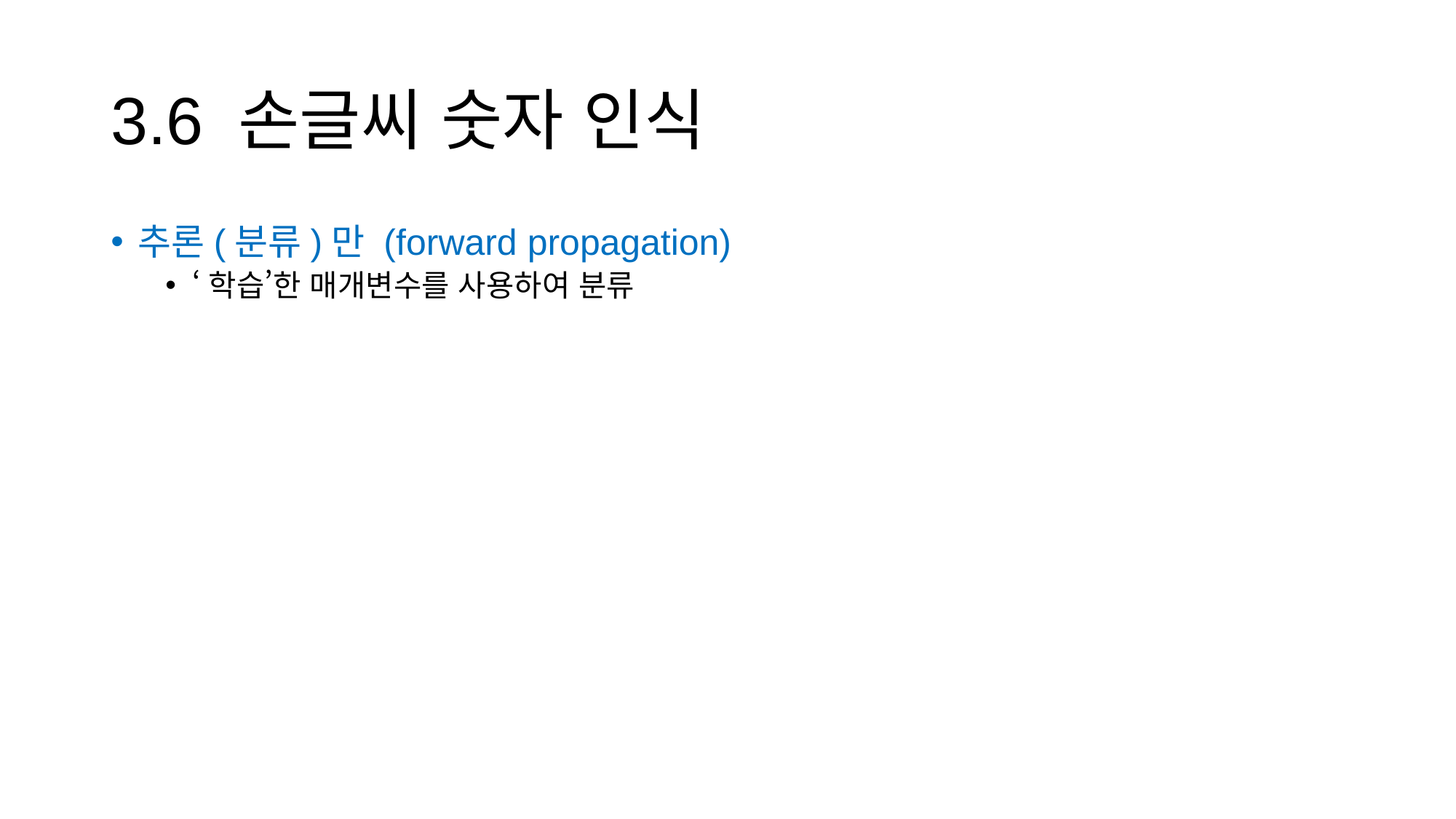

# 3.6 손글씨 숫자 인식
추론(분류)만 (forward propagation)
‘학습’한 매개변수를 사용하여 분류